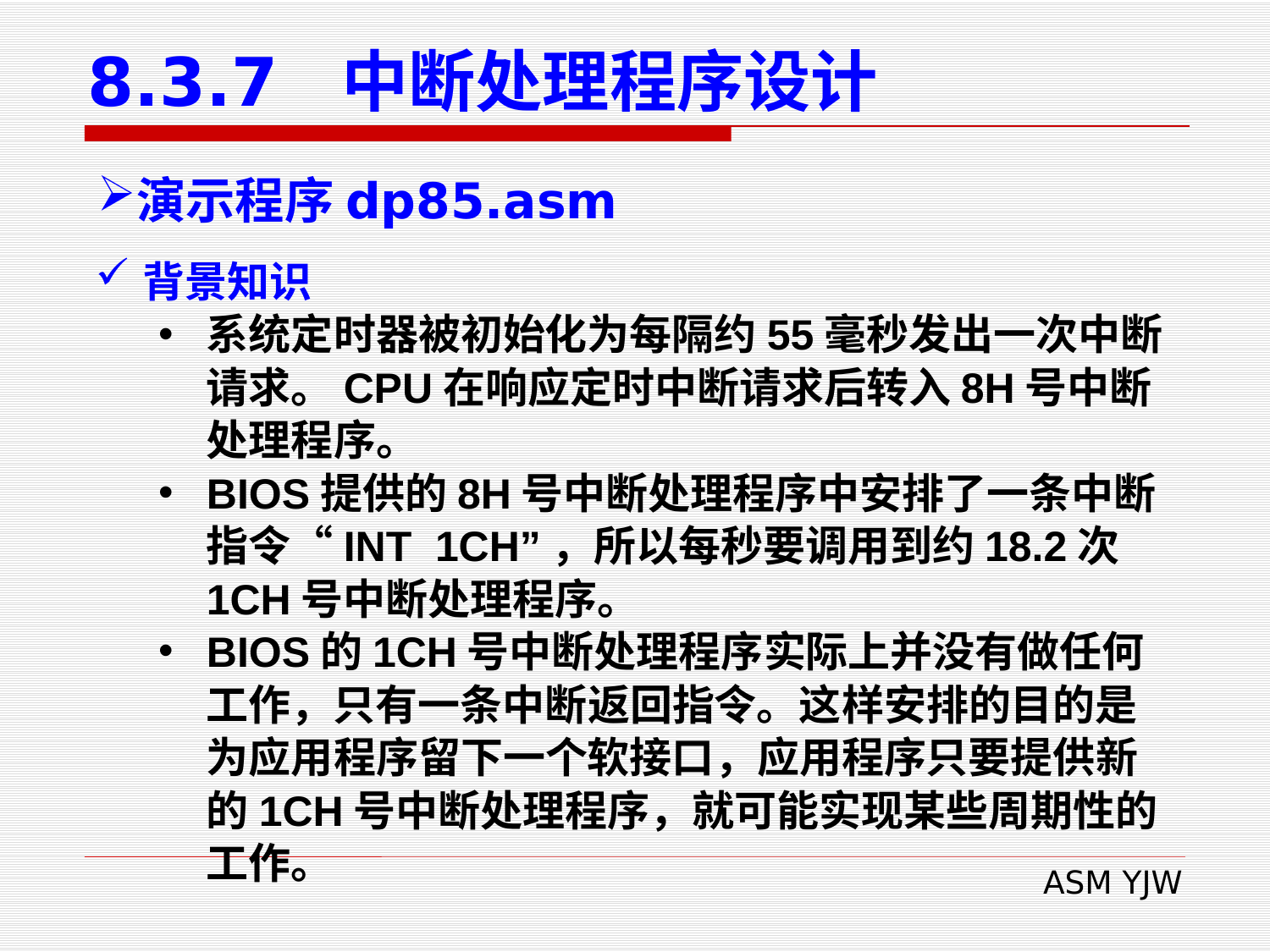

# 8.3.7  中断处理程序设计
演示程序dp85.asm
背景知识
系统定时器被初始化为每隔约55毫秒发出一次中断请求。CPU在响应定时中断请求后转入8H号中断处理程序。
BIOS提供的8H号中断处理程序中安排了一条中断指令“INT  1CH”，所以每秒要调用到约18.2次1CH号中断处理程序。
BIOS的1CH号中断处理程序实际上并没有做任何工作，只有一条中断返回指令。这样安排的目的是为应用程序留下一个软接口，应用程序只要提供新的1CH号中断处理程序，就可能实现某些周期性的工作。